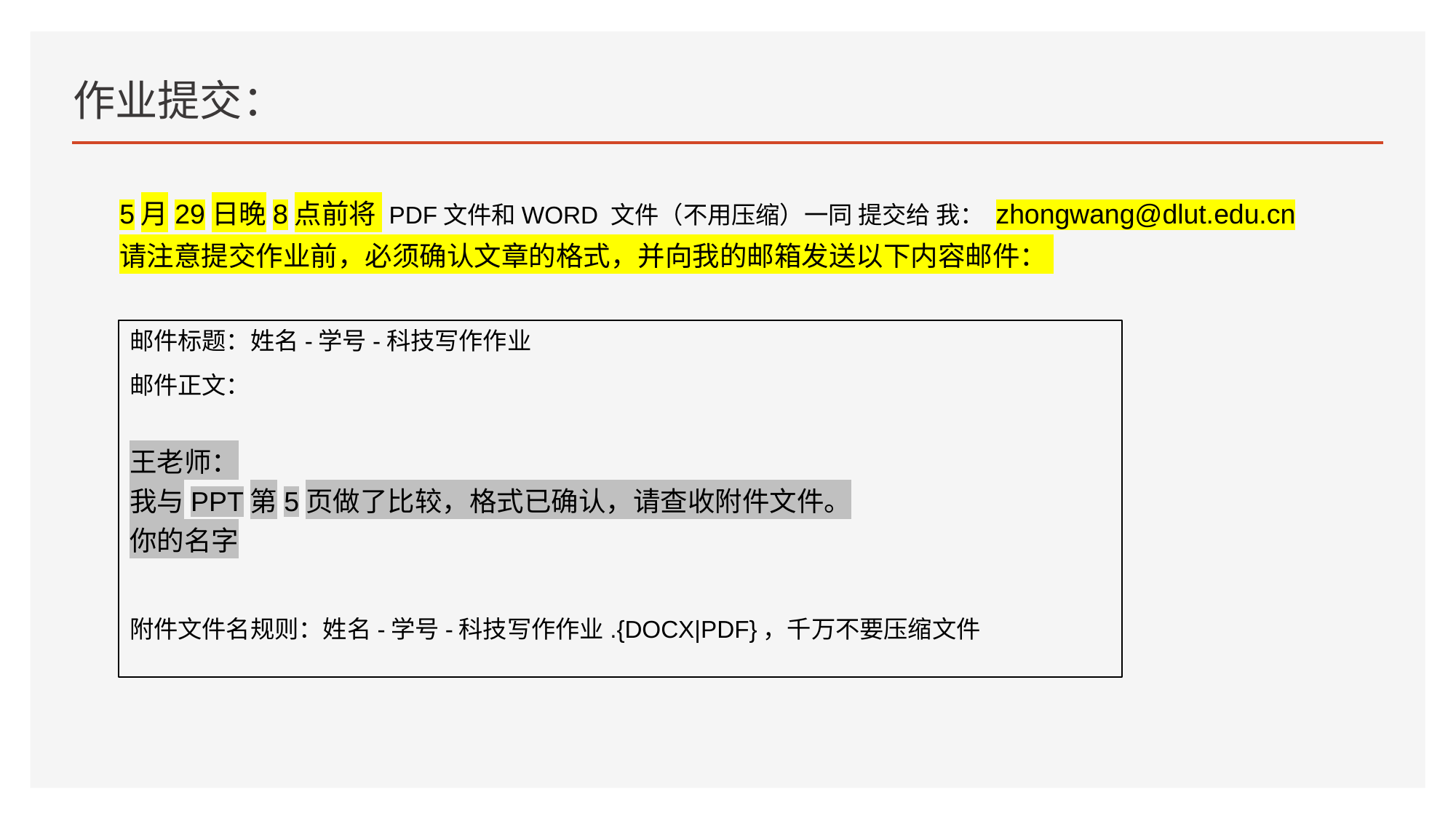

# 作业提交：
5月29日晚8点前将 PDF文件和WORD 文件（不用压缩）一同 提交给 我： zhongwang@dlut.edu.cn
请注意提交作业前，必须确认文章的格式，并向我的邮箱发送以下内容邮件：
邮件标题：姓名-学号-科技写作作业
邮件正文：
王老师：
我与PPT第5页做了比较，格式已确认，请查收附件文件。
你的名字

附件文件名规则：姓名-学号-科技写作作业.{DOCX|PDF}，千万不要压缩文件